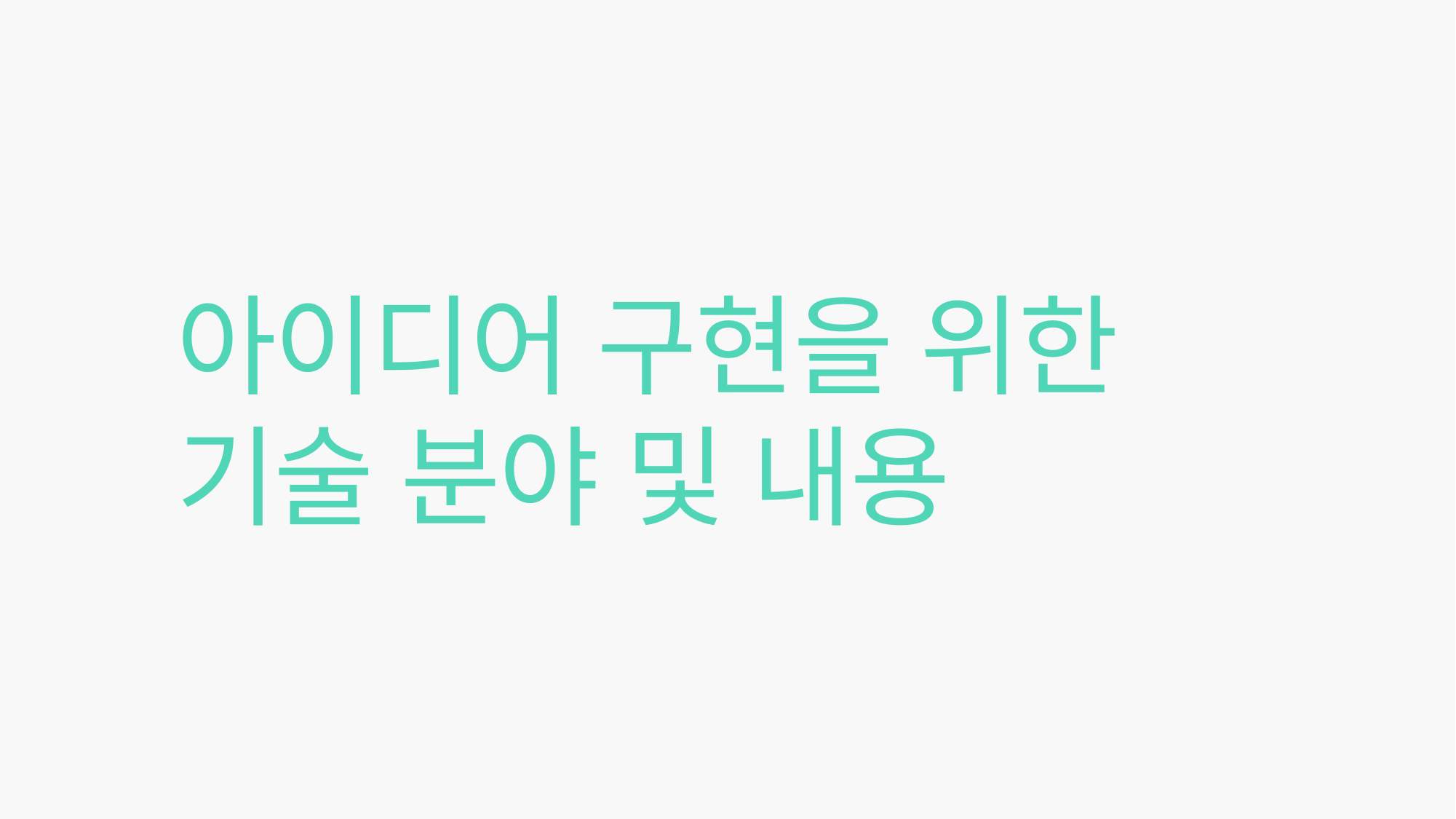

아이디어 구현을 위한 기술 분야 및 내용